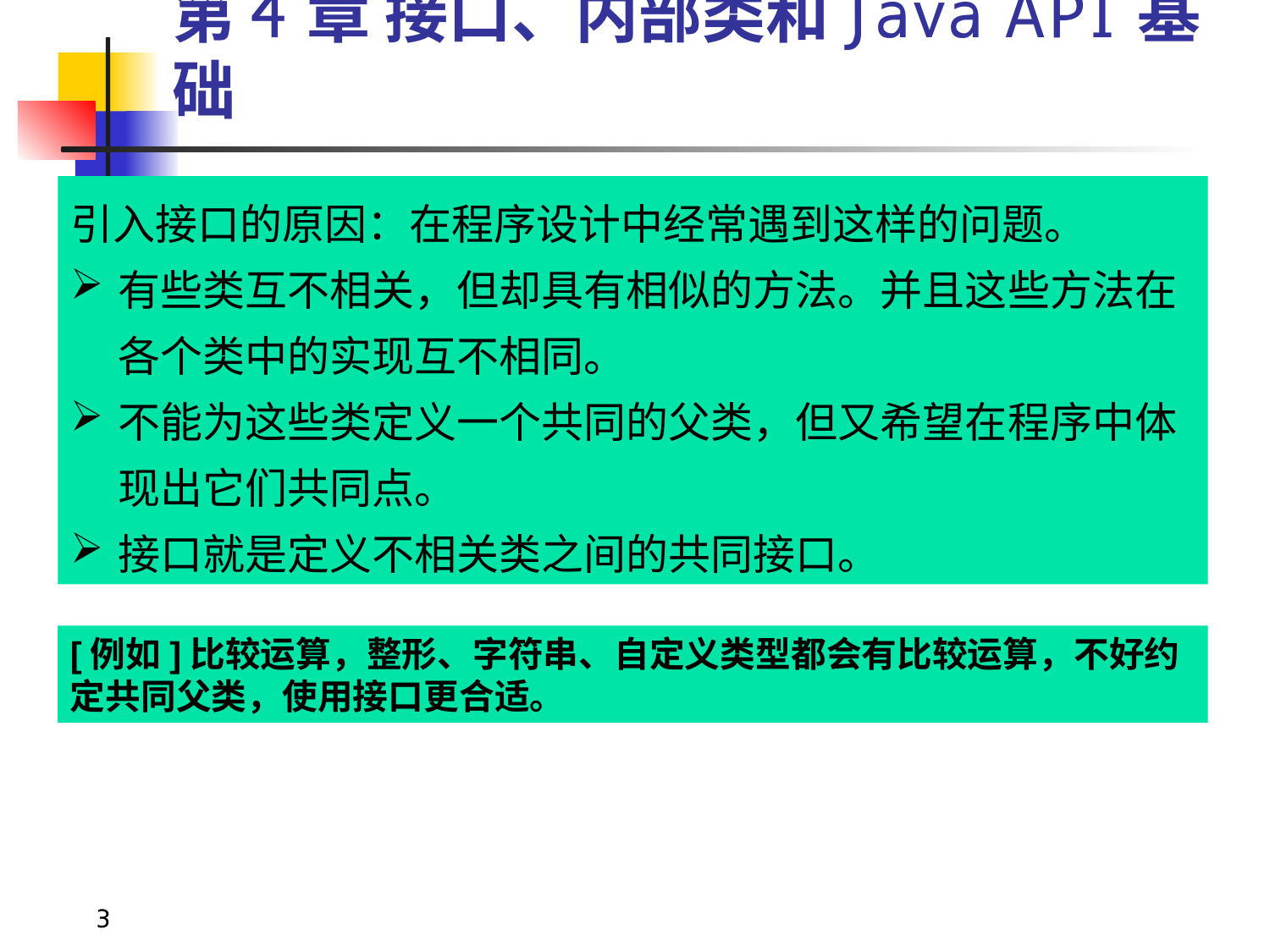

# 第4章 接口、内部类和Java API基础
引入接口的原因：在程序设计中经常遇到这样的问题。
有些类互不相关，但却具有相似的方法。并且这些方法在各个类中的实现互不相同。
不能为这些类定义一个共同的父类，但又希望在程序中体现出它们共同点。
接口就是定义不相关类之间的共同接口。
[例如]比较运算，整形、字符串、自定义类型都会有比较运算，不好约定共同父类，使用接口更合适。
3